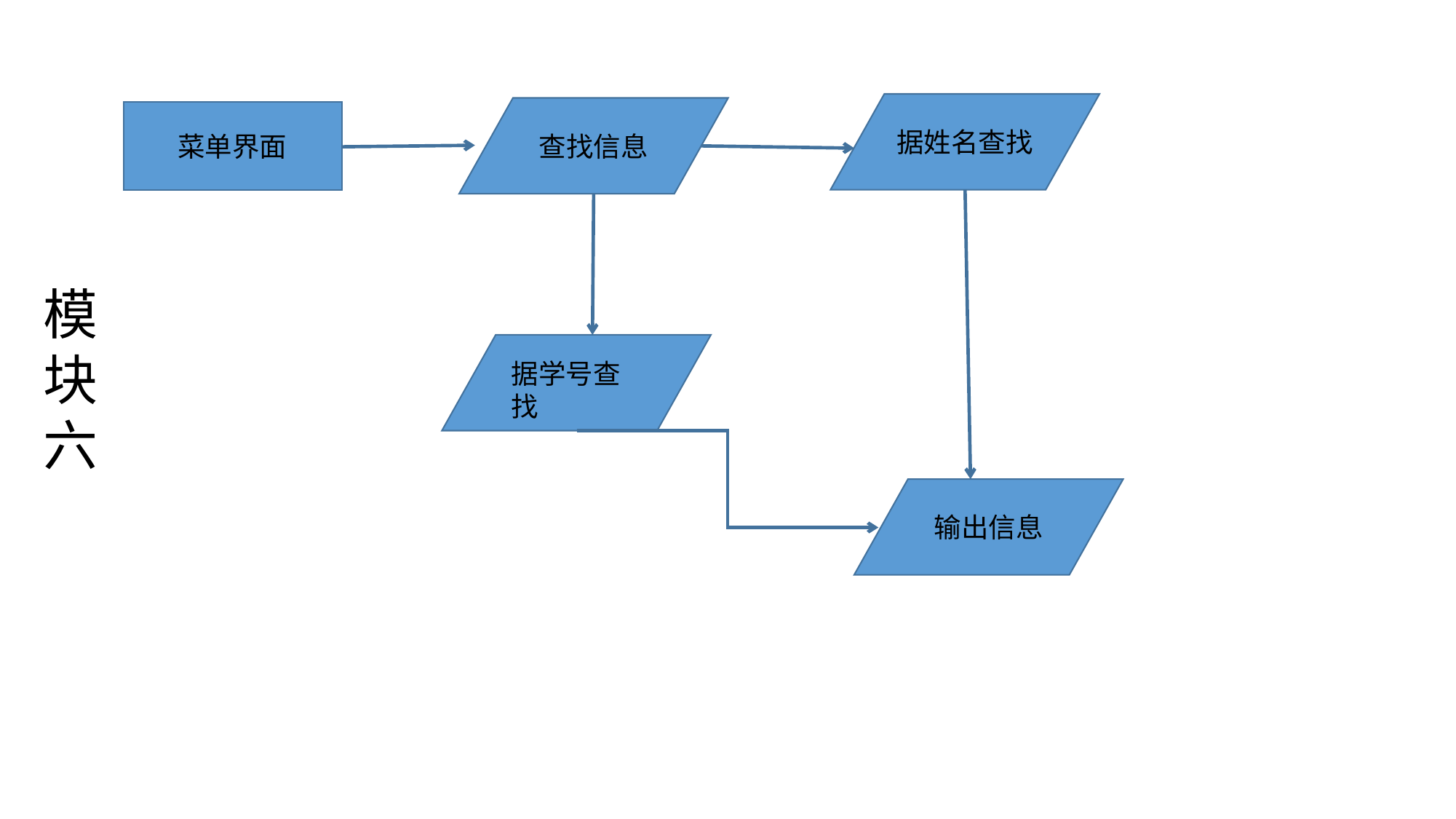

据姓名查找
查找信息
  菜单界面
  菜单界面
模块
六

据学号查找

输出信息